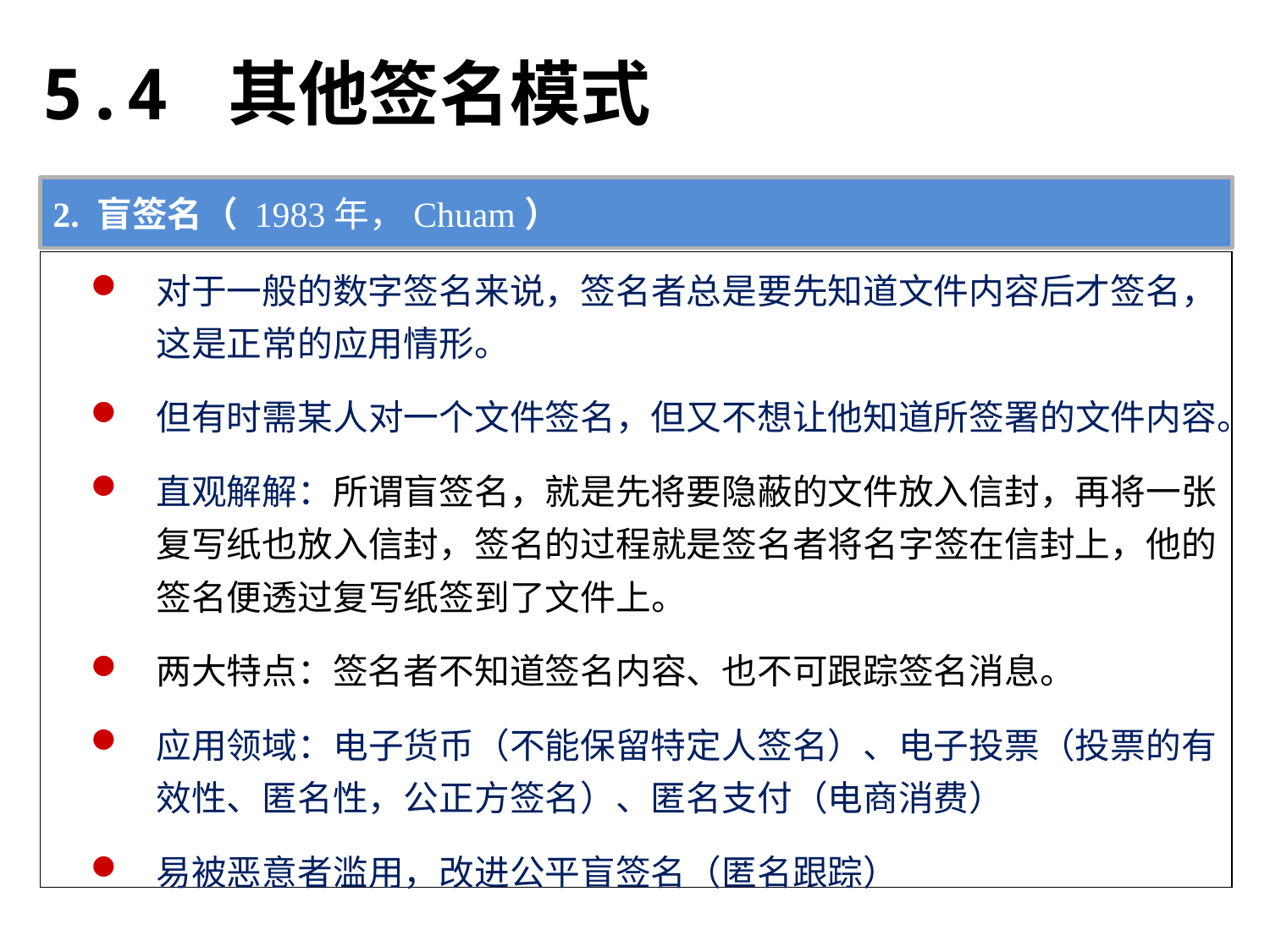

# 5.4 其他签名模式
2. 盲签名（ 1983年，Chuam）
对于一般的数字签名来说，签名者总是要先知道文件内容后才签名，这是正常的应用情形。
但有时需某人对一个文件签名，但又不想让他知道所签署的文件内容。
直观解解：所谓盲签名，就是先将要隐蔽的文件放入信封，再将一张复写纸也放入信封，签名的过程就是签名者将名字签在信封上，他的签名便透过复写纸签到了文件上。
两大特点：签名者不知道签名内容、也不可跟踪签名消息。
应用领域：电子货币（不能保留特定人签名）、电子投票（投票的有效性、匿名性，公正方签名）、匿名支付（电商消费）
易被恶意者滥用，改进公平盲签名（匿名跟踪）